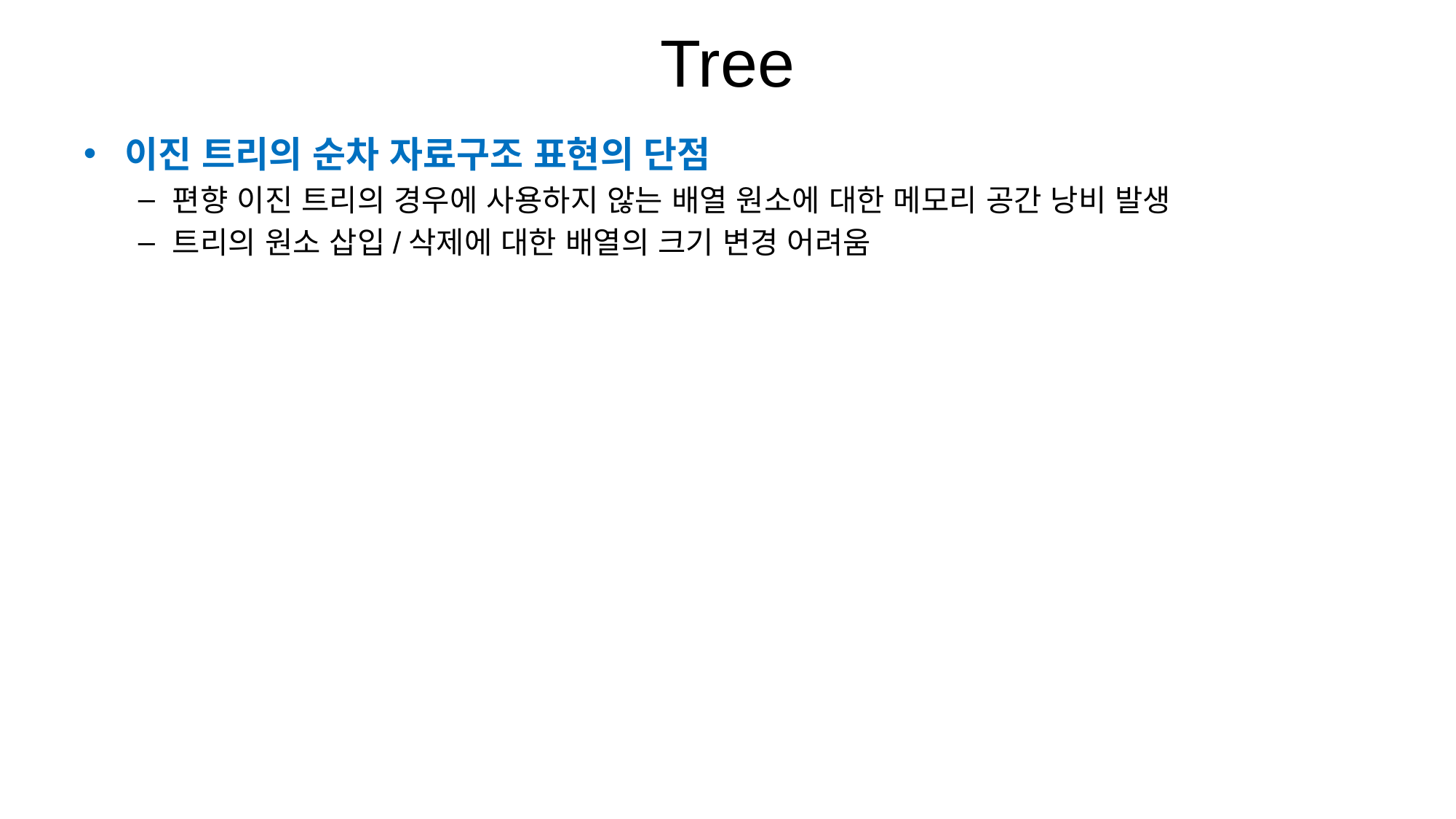

# Tree
이진 트리의 순차 자료구조 표현의 단점
편향 이진 트리의 경우에 사용하지 않는 배열 원소에 대한 메모리 공간 낭비 발생
트리의 원소 삽입/삭제에 대한 배열의 크기 변경 어려움